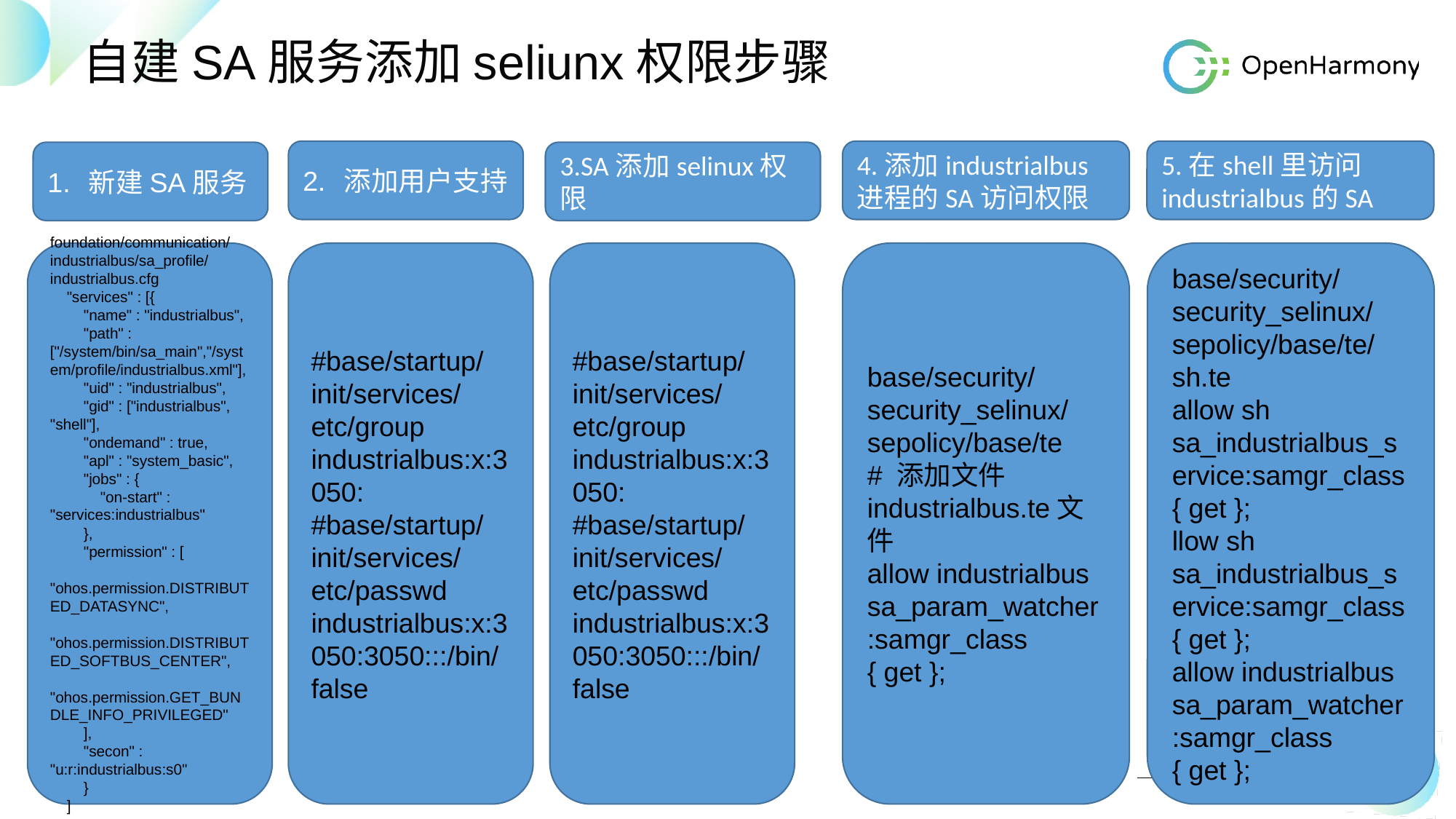

自建SA服务添加seliunx权限步骤

添加用户支持
4.添加industrialbus进程的SA访问权限
5.在shell里访问industrialbus的SA
新建SA服务
3.SA添加selinux权限
foundation/communication/industrialbus/sa_profile/industrialbus.cfg
    "services" : [{
        "name" : "industrialbus",
        "path" : ["/system/bin/sa_main","/system/profile/industrialbus.xml"],
        "uid" : "industrialbus",
        "gid" : ["industrialbus", "shell"],
        "ondemand" : true,
        "apl" : "system_basic",
        "jobs" : {
            "on-start" : "services:industrialbus"
        },
        "permission" : [
            "ohos.permission.DISTRIBUTED_DATASYNC",
            "ohos.permission.DISTRIBUTED_SOFTBUS_CENTER",
            "ohos.permission.GET_BUNDLE_INFO_PRIVILEGED"
        ],
        "secon" : "u:r:industrialbus:s0"
        }
    ]
#base/startup/init/services/etc/group
industrialbus:x:3050:
#base/startup/init/services/etc/passwd
industrialbus:x:3050:3050:::/bin/false
#base/startup/init/services/etc/group
industrialbus:x:3050:
#base/startup/init/services/etc/passwd
industrialbus:x:3050:3050:::/bin/false
base/security/security_selinux/sepolicy/base/te
# 添加文件industrialbus.te文件
allow industrialbus sa_param_watcher:samgr_class { get };
base/security/security_selinux/sepolicy/base/te/sh.te
allow sh sa_industrialbus_service:samgr_class { get };
llow sh sa_industrialbus_service:samgr_class { get };
allow industrialbus sa_param_watcher:samgr_class { get };